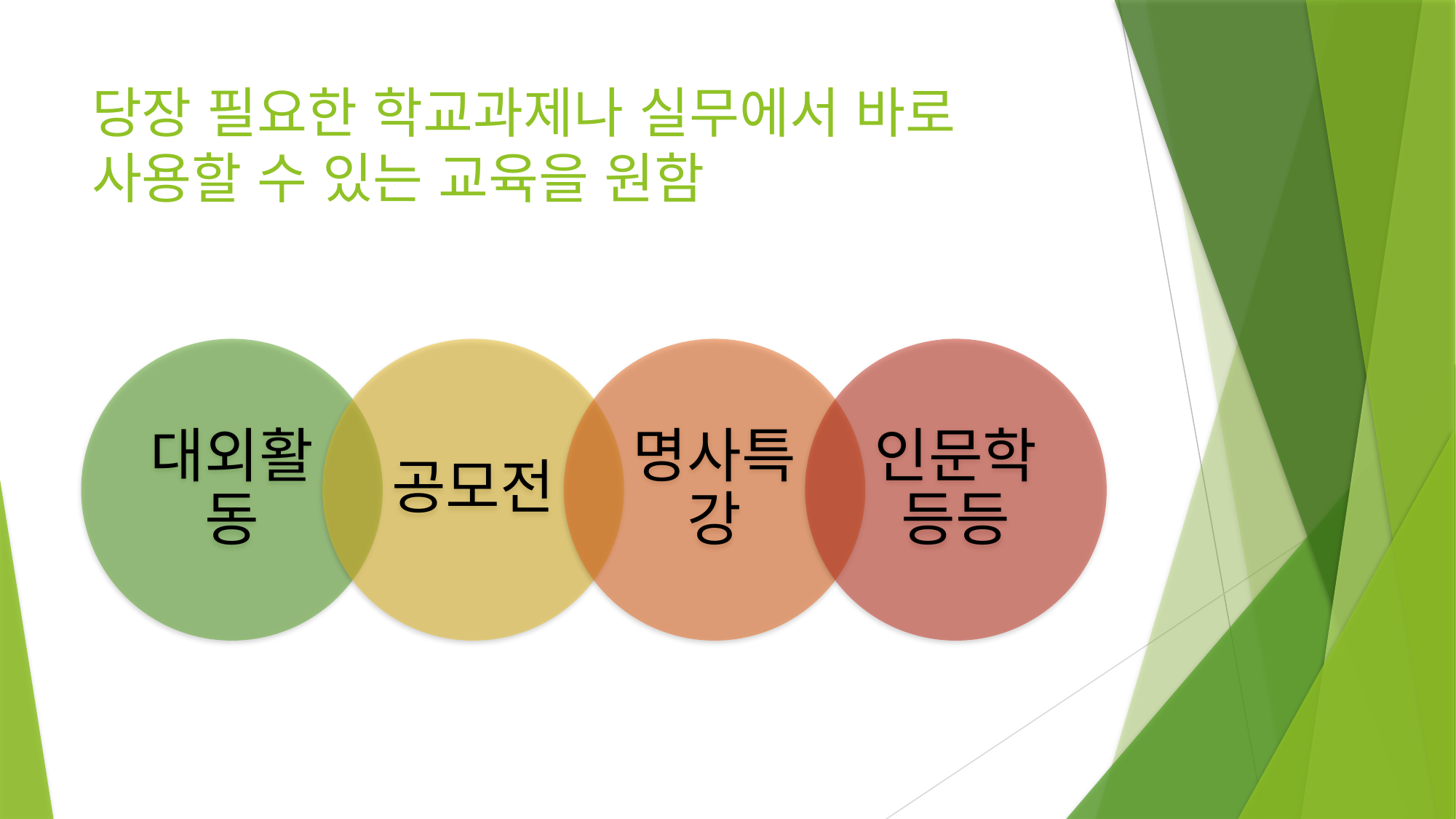

# 당장 필요한 학교과제나 실무에서 바로 사용할 수 있는 교육을 원함
대외활동
공모전
명사특강
인문학 등등